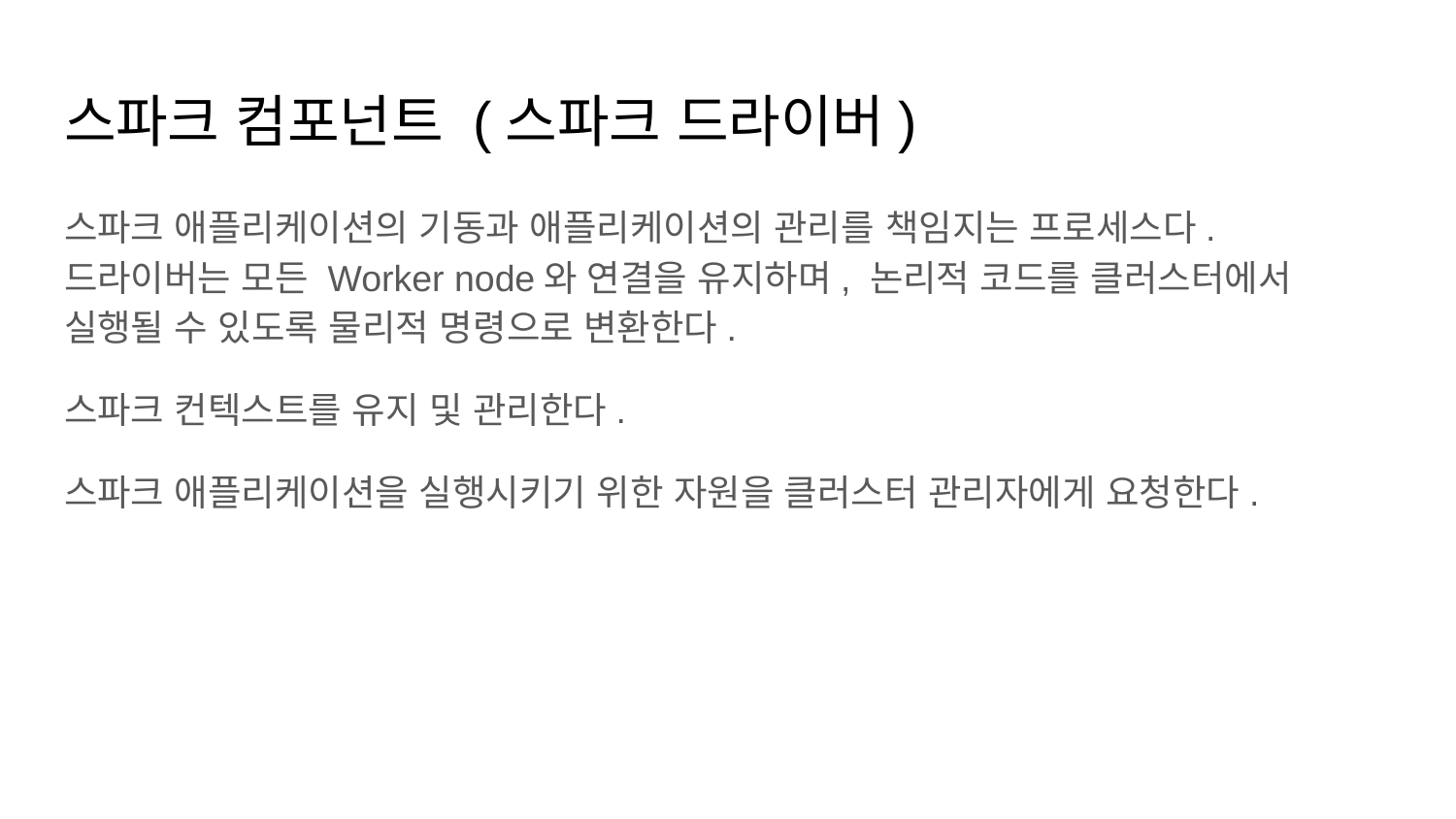

# 스파크 컴포넌트 (스파크 드라이버)
스파크 애플리케이션의 기동과 애플리케이션의 관리를 책임지는 프로세스다. 드라이버는 모든 Worker node와 연결을 유지하며, 논리적 코드를 클러스터에서 실행될 수 있도록 물리적 명령으로 변환한다.
스파크 컨텍스트를 유지 및 관리한다.
스파크 애플리케이션을 실행시키기 위한 자원을 클러스터 관리자에게 요청한다.